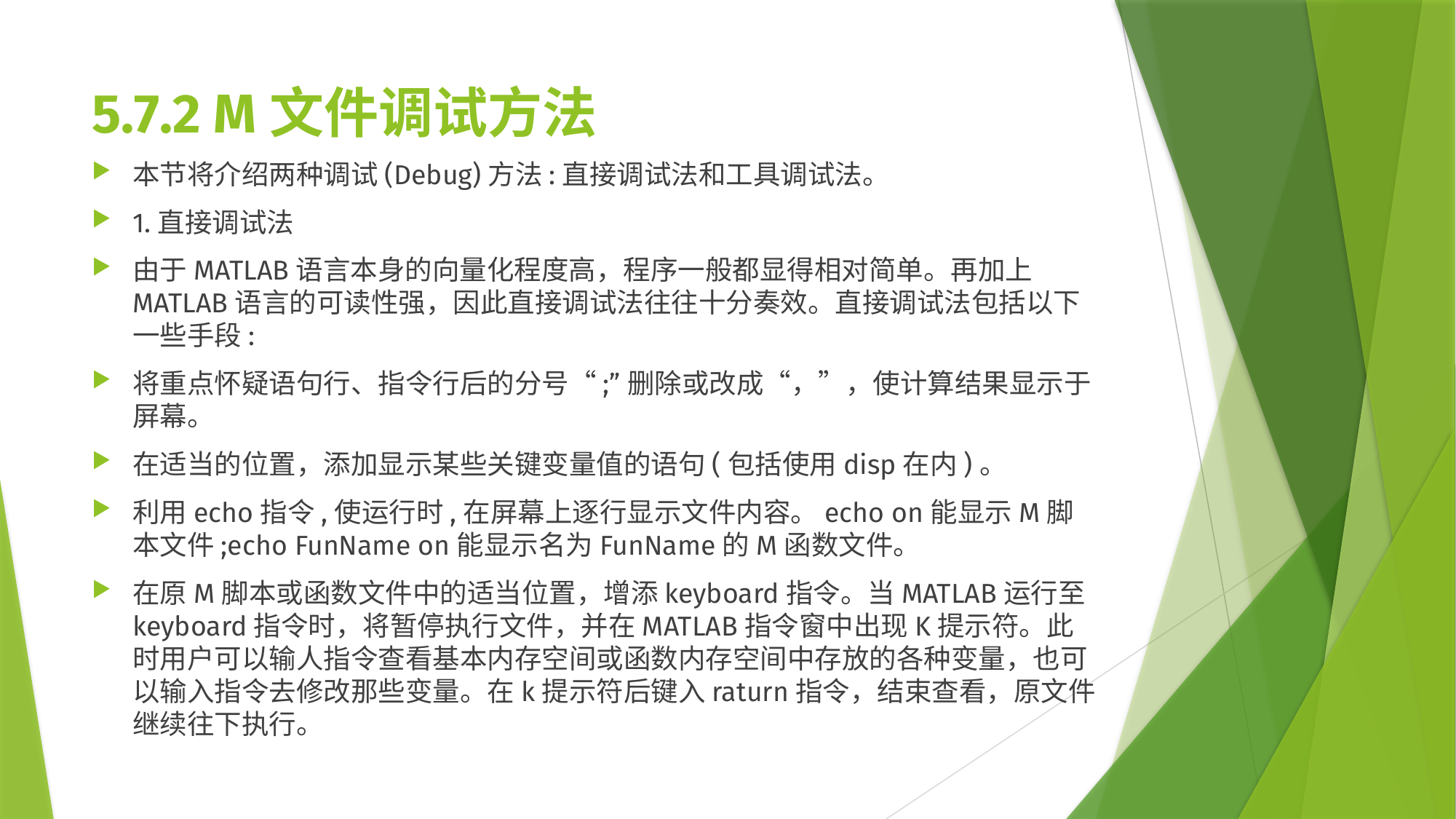

# 5.7.2 M文件调试方法
本节将介绍两种调试(Debug)方法:直接调试法和工具调试法。
1.直接调试法
由于MATLAB语言本身的向量化程度高，程序一般都显得相对简单。再加上MATLAB语言的可读性强，因此直接调试法往往十分奏效。直接调试法包括以下一些手段:
将重点怀疑语句行、指令行后的分号“;”删除或改成“，”，使计算结果显示于屏幕。
在适当的位置，添加显示某些关键变量值的语句(包括使用disp在内)。
利用echo指令,使运行时,在屏幕上逐行显示文件内容。echo on能显示M脚本文件;echo FunName on能显示名为FunName的M函数文件。
在原M脚本或函数文件中的适当位置，增添keyboard指令。当MATLAB运行至keyboard指令时，将暂停执行文件，并在MATLAB指令窗中出现K提示符。此时用户可以输人指令查看基本内存空间或函数内存空间中存放的各种变量，也可以输入指令去修改那些变量。在k提示符后键入raturn指令，结束查看，原文件继续往下执行。